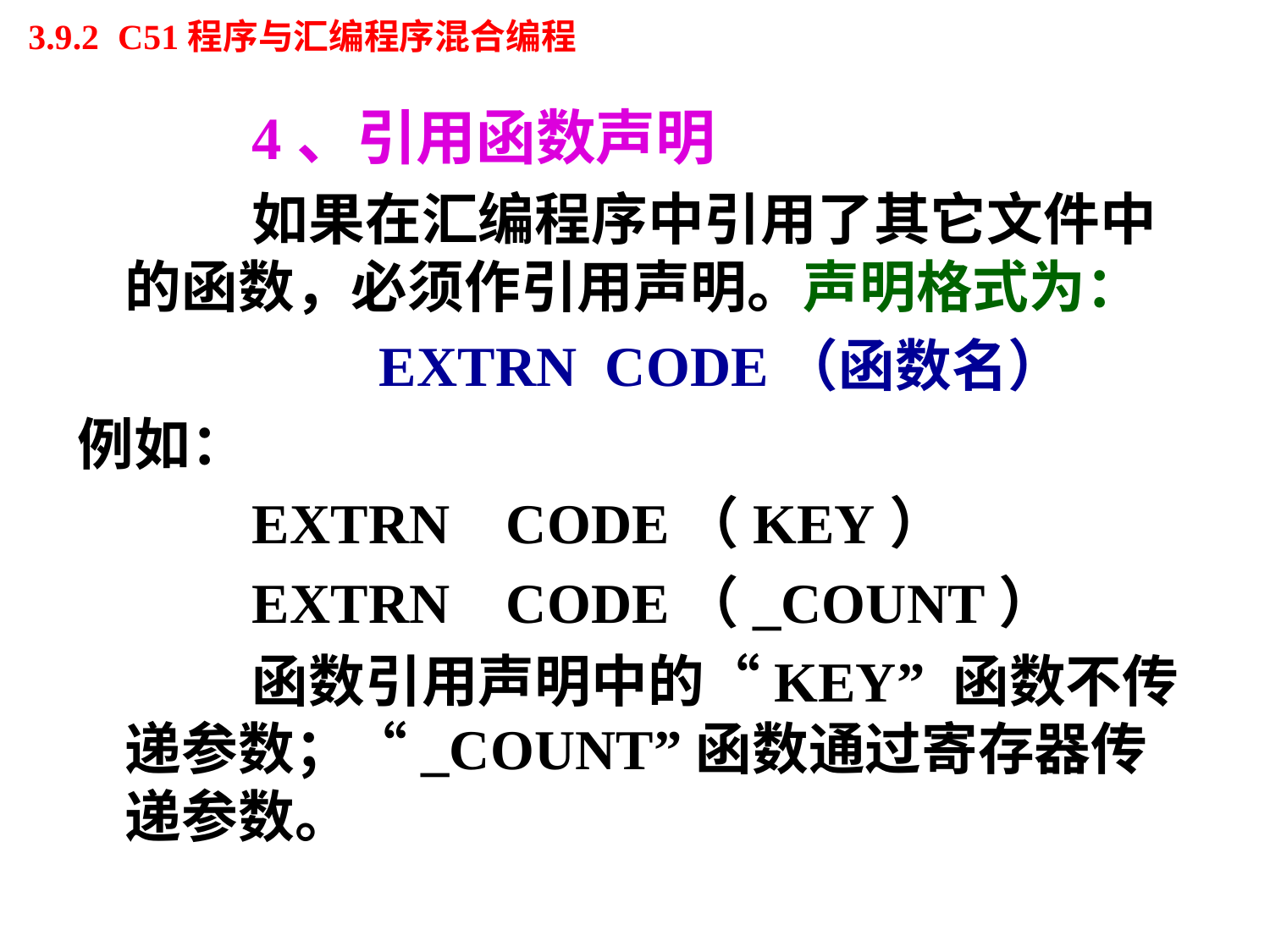

# 3.9.2  C51程序与汇编程序混合编程
		4、引用函数声明
		如果在汇编程序中引用了其它文件中的函数，必须作引用声明。声明格式为：
			EXTRN  CODE（函数名）
例如：
		EXTRN	CODE（KEY）
		EXTRN	CODE（_COUNT）
		函数引用声明中的“KEY” 函数不传递参数；“_COUNT”函数通过寄存器传递参数。